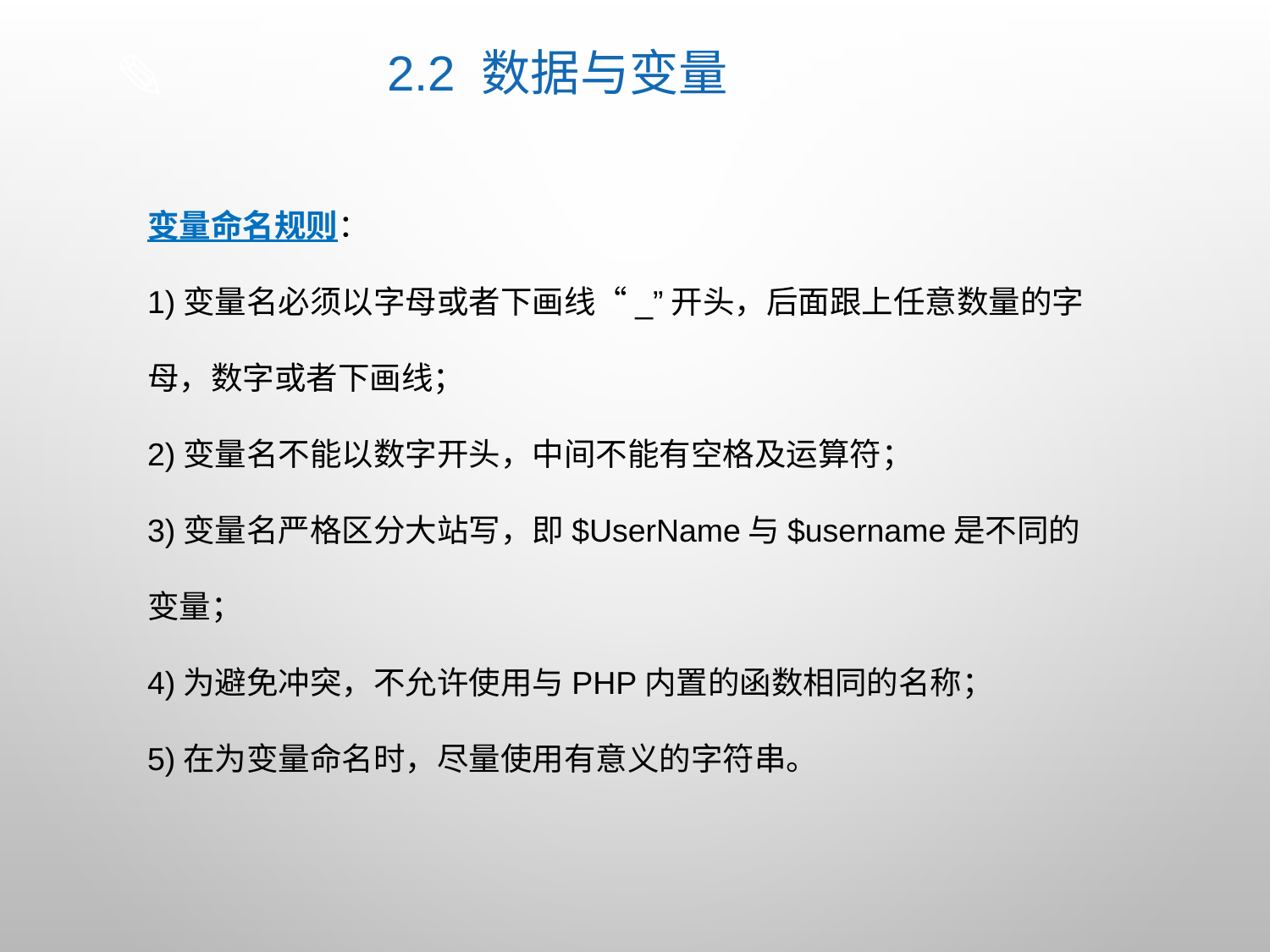

# 2.2 数据与变量
变量命名规则：
1)变量名必须以字母或者下画线“_”开头，后面跟上任意数量的字母，数字或者下画线；
2)变量名不能以数字开头，中间不能有空格及运算符；
3)变量名严格区分大站写，即$UserName与$username是不同的变量；
4)为避免冲突，不允许使用与PHP内置的函数相同的名称；
5)在为变量命名时，尽量使用有意义的字符串。